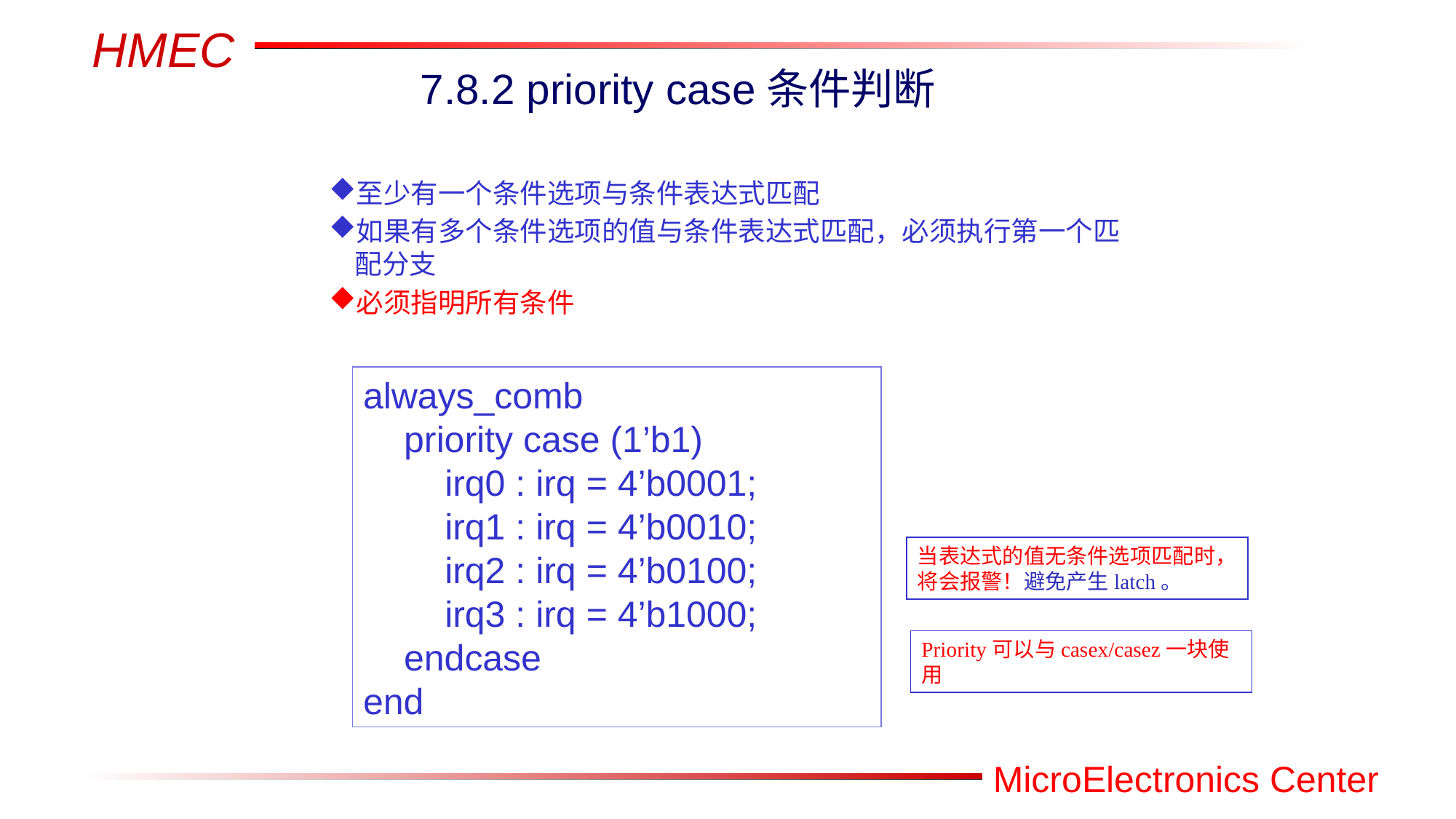

7.8.2 priority case条件判断
至少有一个条件选项与条件表达式匹配
如果有多个条件选项的值与条件表达式匹配，必须执行第一个匹配分支
必须指明所有条件
always_comb
    priority case (1’b1)
        irq0 : irq = 4’b0001;
        irq1 : irq = 4’b0010;
        irq2 : irq = 4’b0100;
        irq3 : irq = 4’b1000;
    endcase
end
当表达式的值无条件选项匹配时，将会报警！避免产生latch。
Priority可以与casex/casez一块使用